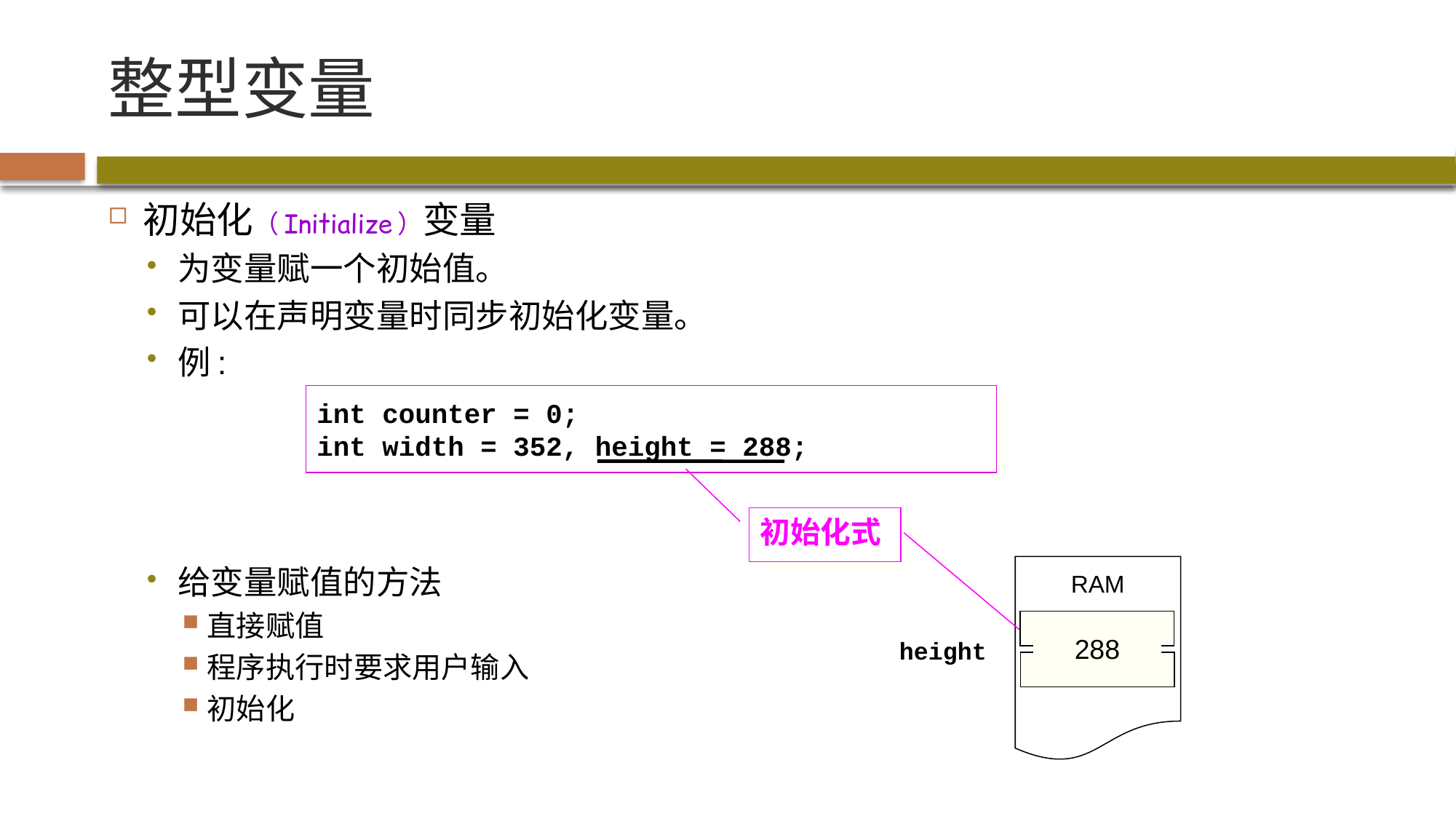

# 整型变量
初始化（Initialize）变量
为变量赋一个初始值。
可以在声明变量时同步初始化变量。
例:

给变量赋值的方法
直接赋值
程序执行时要求用户输入
初始化
int counter = 0;
int width = 352, height = 288;

初始化式

RAM

288
height